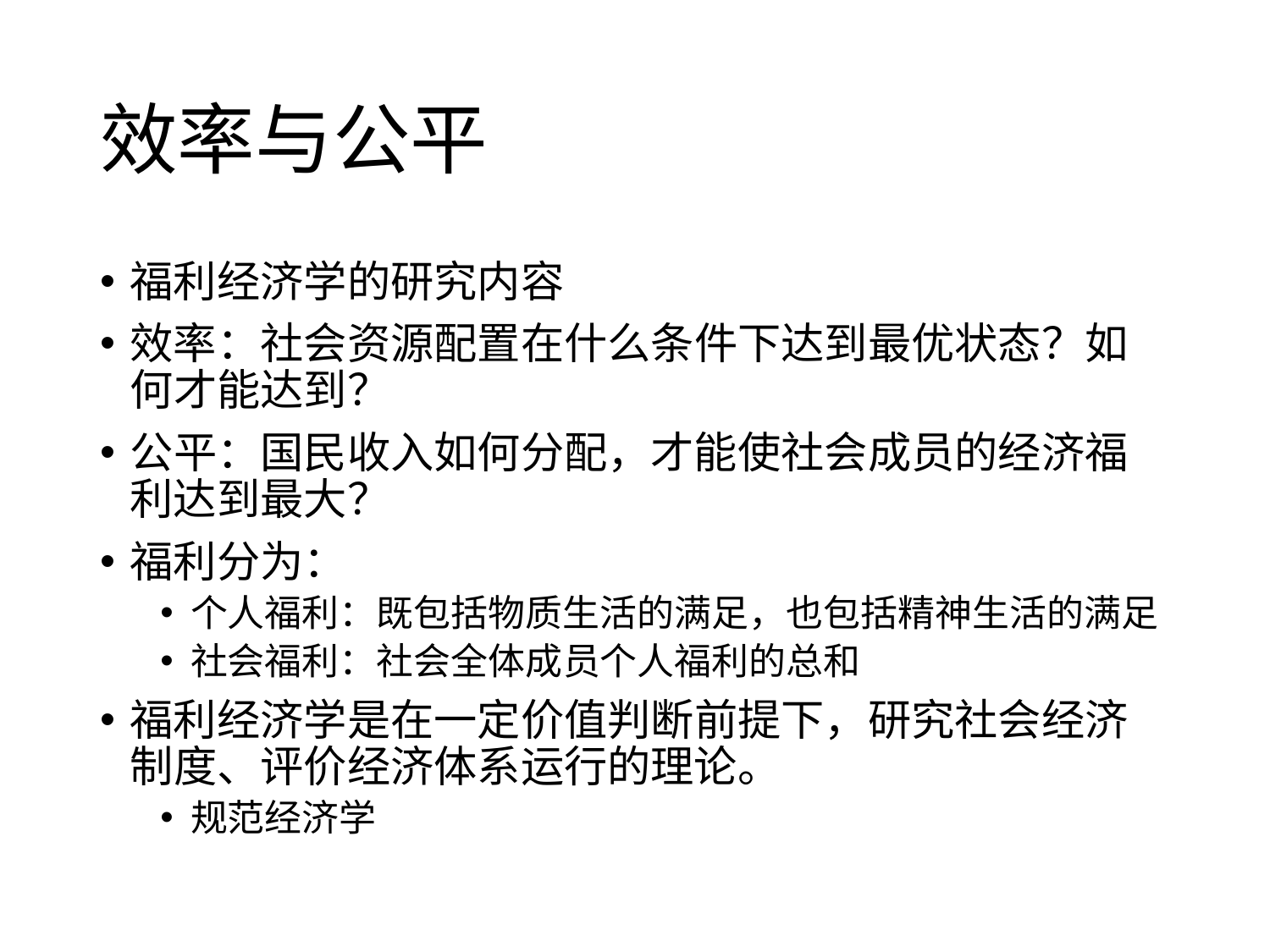

# 效率与公平
福利经济学的研究内容
效率：社会资源配置在什么条件下达到最优状态？如何才能达到？
公平：国民收入如何分配，才能使社会成员的经济福利达到最大？
福利分为：
个人福利：既包括物质生活的满足，也包括精神生活的满足
社会福利：社会全体成员个人福利的总和
福利经济学是在一定价值判断前提下，研究社会经济制度、评价经济体系运行的理论。
规范经济学